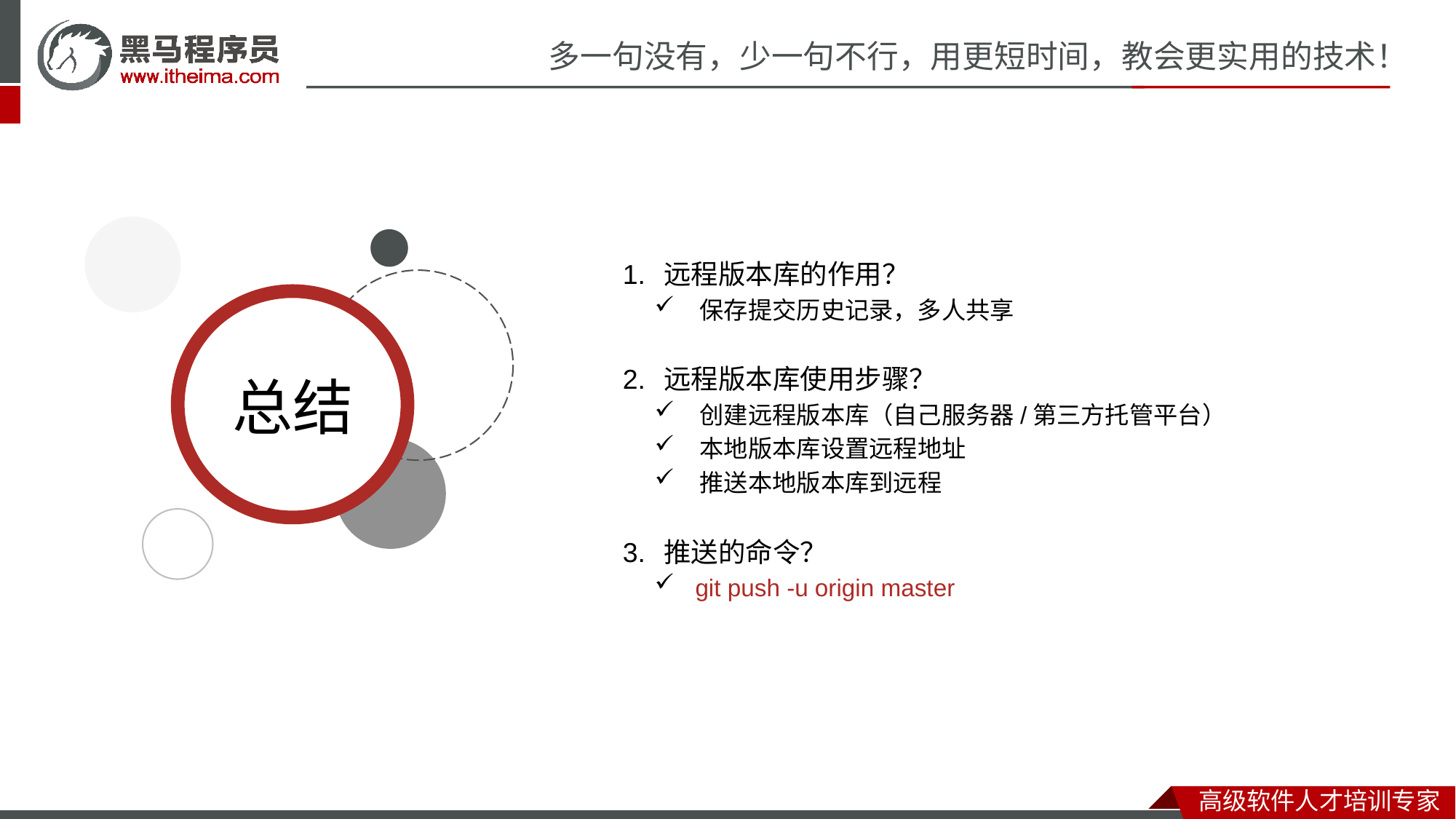

远程版本库的作用？
 保存提交历史记录，多人共享
远程版本库使用步骤？
 创建远程版本库（自己服务器/第三方托管平台）
 本地版本库设置远程地址
 推送本地版本库到远程
推送的命令？
 git push -u origin master